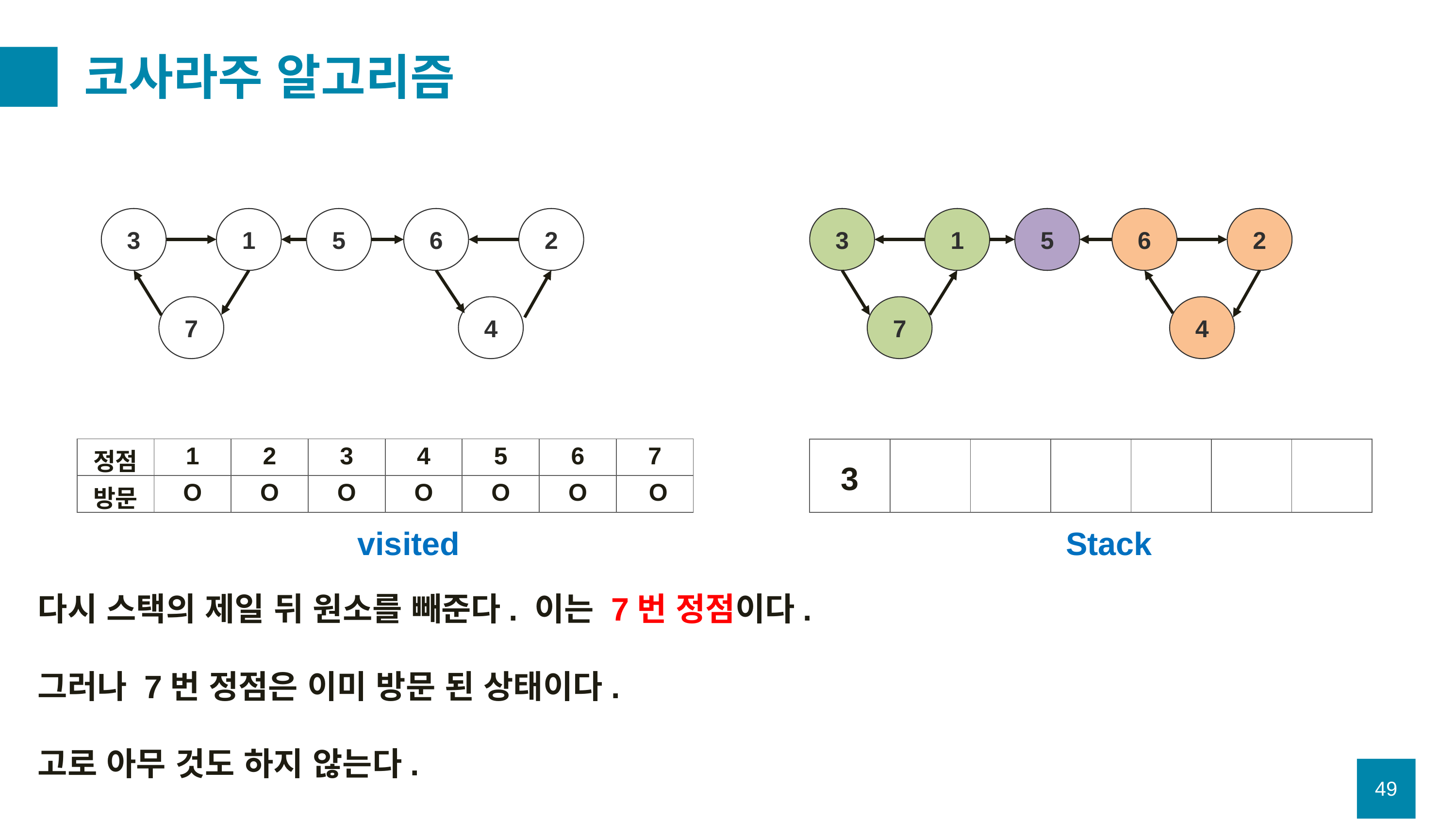

# 코사라주 알고리즘
3
1
5
6
2
3
1
5
6
2
7
4
7
4
| 정점 | 1 | 2 | 3 | 4 | 5 | 6 | 7 |
| --- | --- | --- | --- | --- | --- | --- | --- |
| 방문 | O | O | O | O | O | O | O |
| 3 |  |  |  |  |  |  |
| --- | --- | --- | --- | --- | --- | --- |
visited
Stack
다시 스택의 제일 뒤 원소를 빼준다. 이는 7번 정점이다.

그러나 7번 정점은 이미 방문 된 상태이다.

고로 아무 것도 하지 않는다.
49